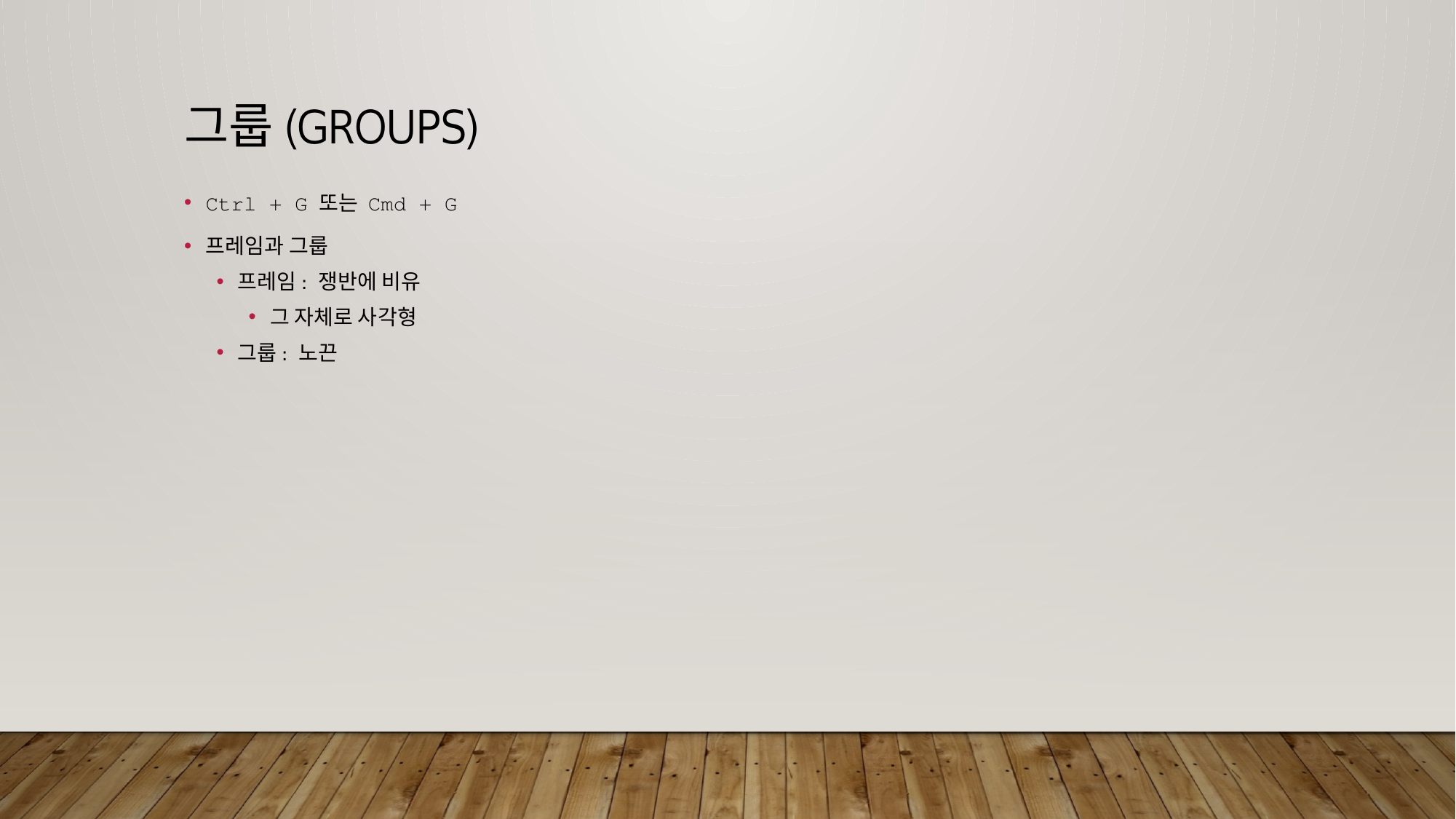

# 그룹(Groups)
Ctrl + G 또는 Cmd + G
프레임과 그룹
프레임: 쟁반에 비유
그 자체로 사각형
그룹: 노끈